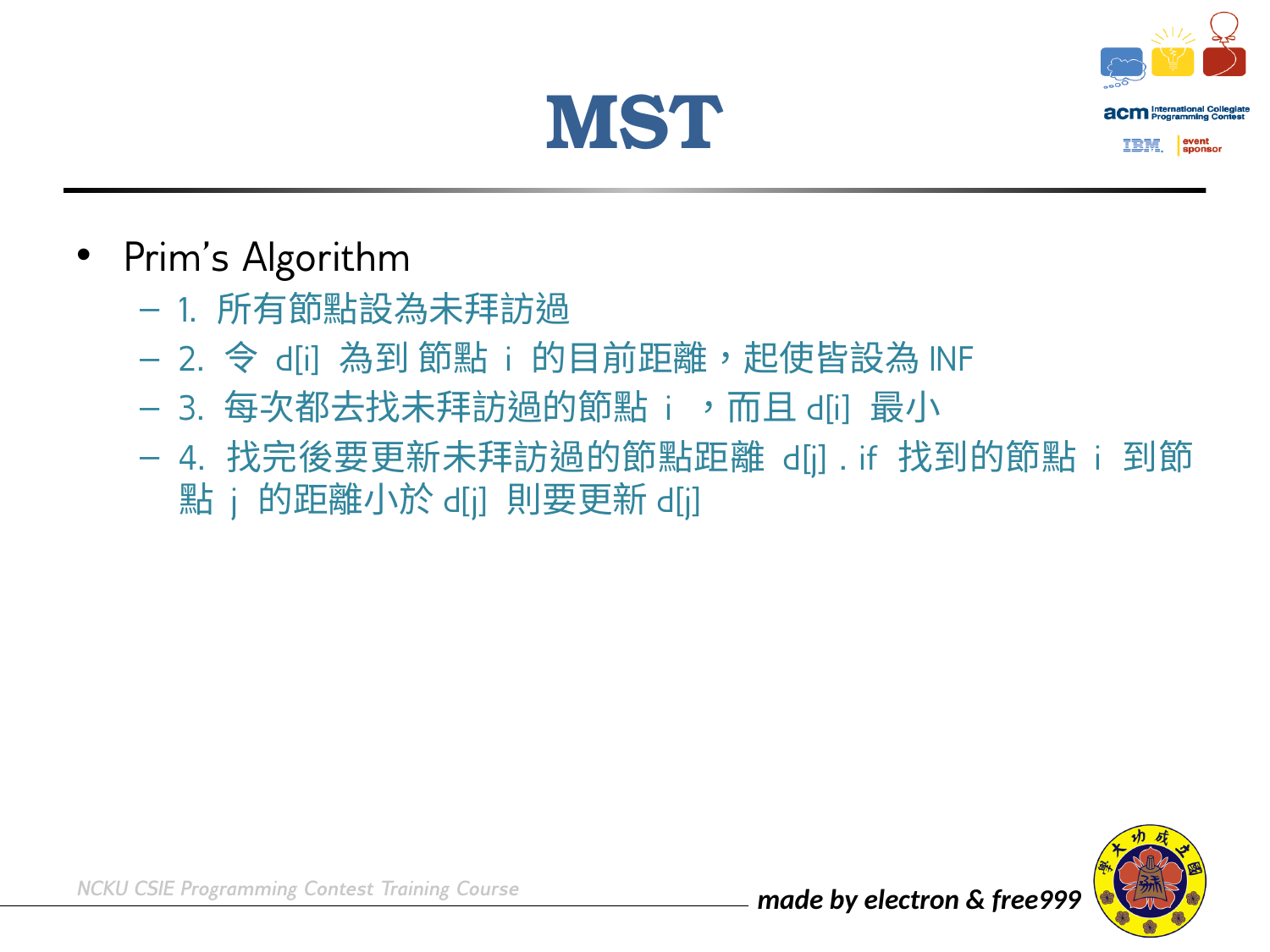

# MST
Prim’s Algorithm
1. 所有節點設為未拜訪過
2. 令 d[i] 為到 節點 i 的目前距離，起使皆設為INF
3. 每次都去找未拜訪過的節點 i ，而且d[i] 最小
4. 找完後要更新未拜訪過的節點距離 d[j] . if 找到的節點 i 到節點 j 的距離小於d[j] 則要更新d[j]
NCKU CSIE Programming Contest Training Course